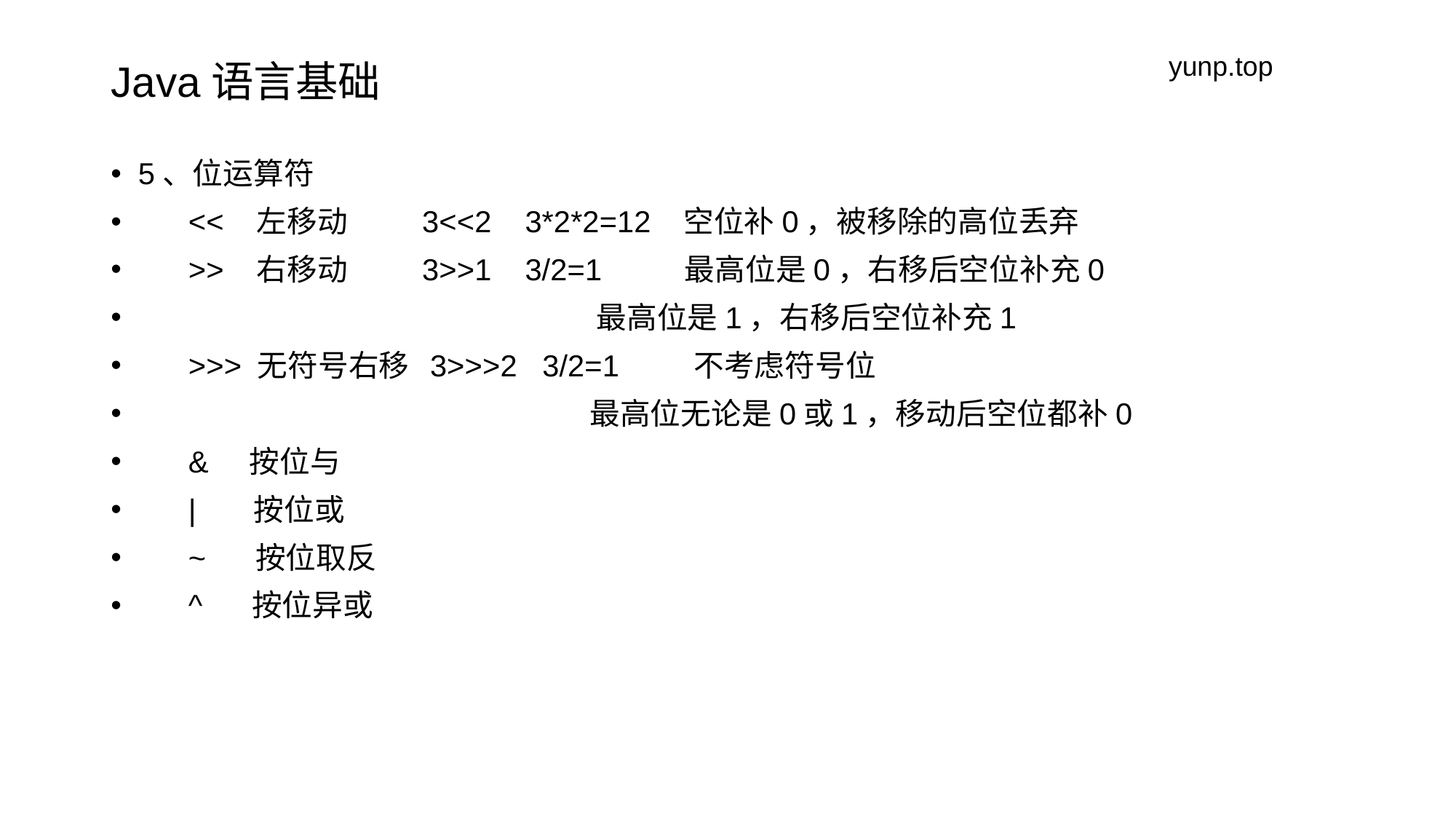

# Java语言基础
yunp.top
5、位运算符
      <<   左移动          3<<2    3*2*2=12   空位补0，被移除的高位丢弃
      >>   右移动          3>>1    3/2=1         最高位是0，右移后空位补充0
                                                                   最高位是1，右移后空位补充1
      >>> 无符号右移  3>>>2   3/2=1        不考虑符号位
                                                                  最高位无论是0或1，移动后空位都补0
      &    按位与
      |      按位或
      ~     按位取反
      ^     按位异或